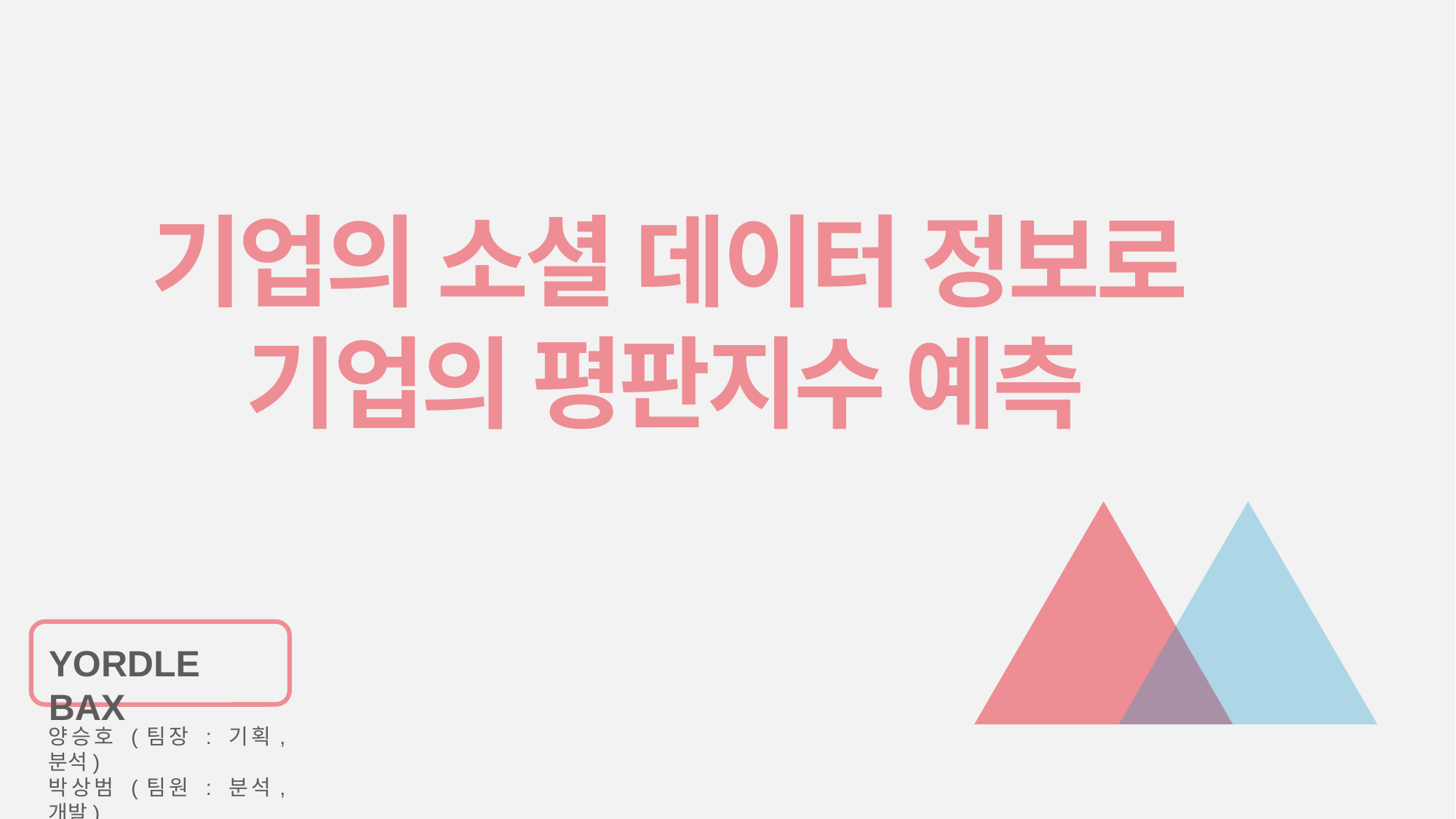

기업의 소셜 데이터 정보로
     기업의 평판지수 예측

YORDLE BAX
양승호 (팀장 : 기획, 분석)
박상범 (팀원 : 분석, 개발)